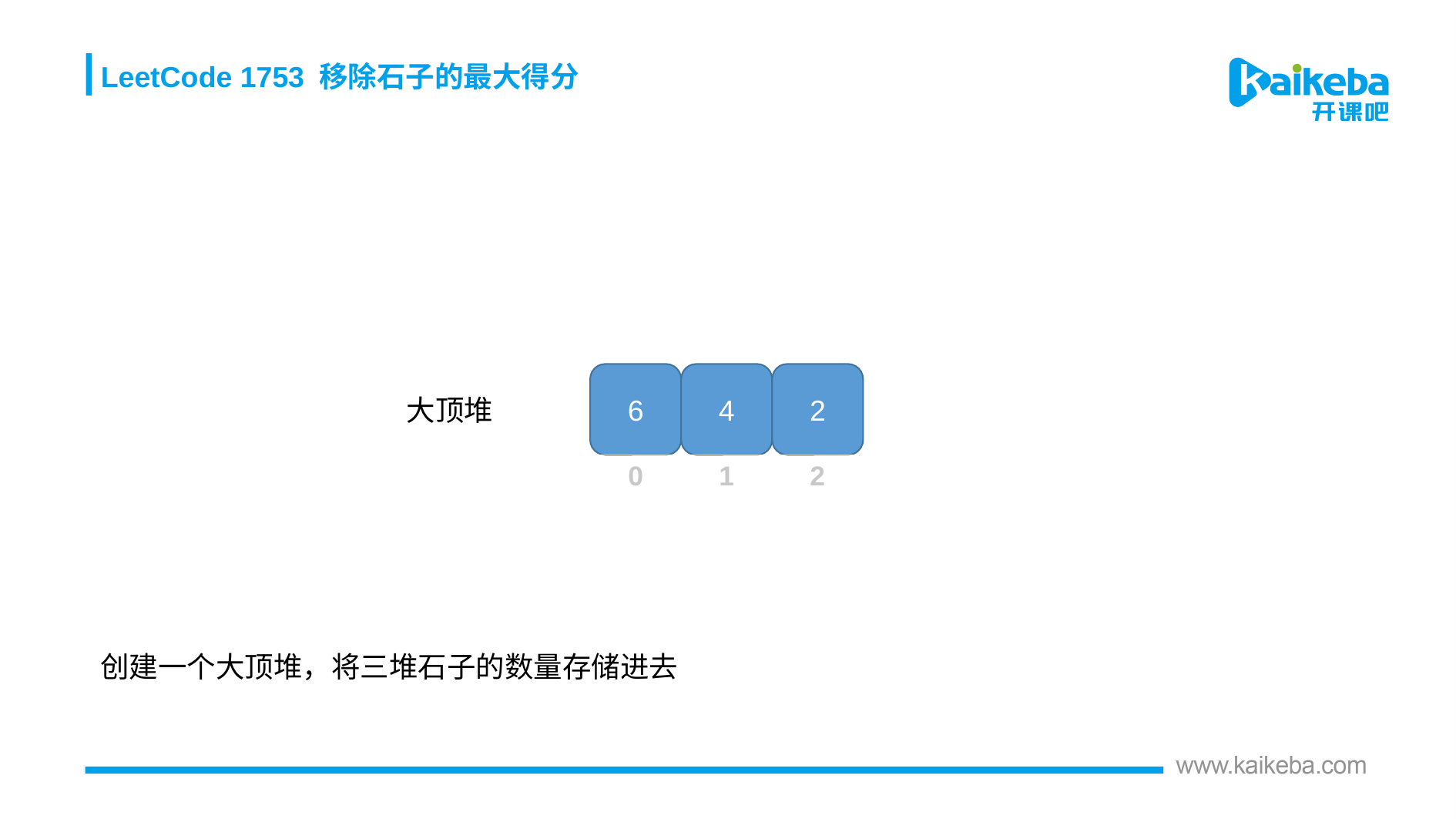

LeetCode 1753 移除石子的最大得分
6
4
2
大顶堆
| 0 | 1 | 2 |
| --- | --- | --- |
创建一个大顶堆，将三堆石子的数量存储进去